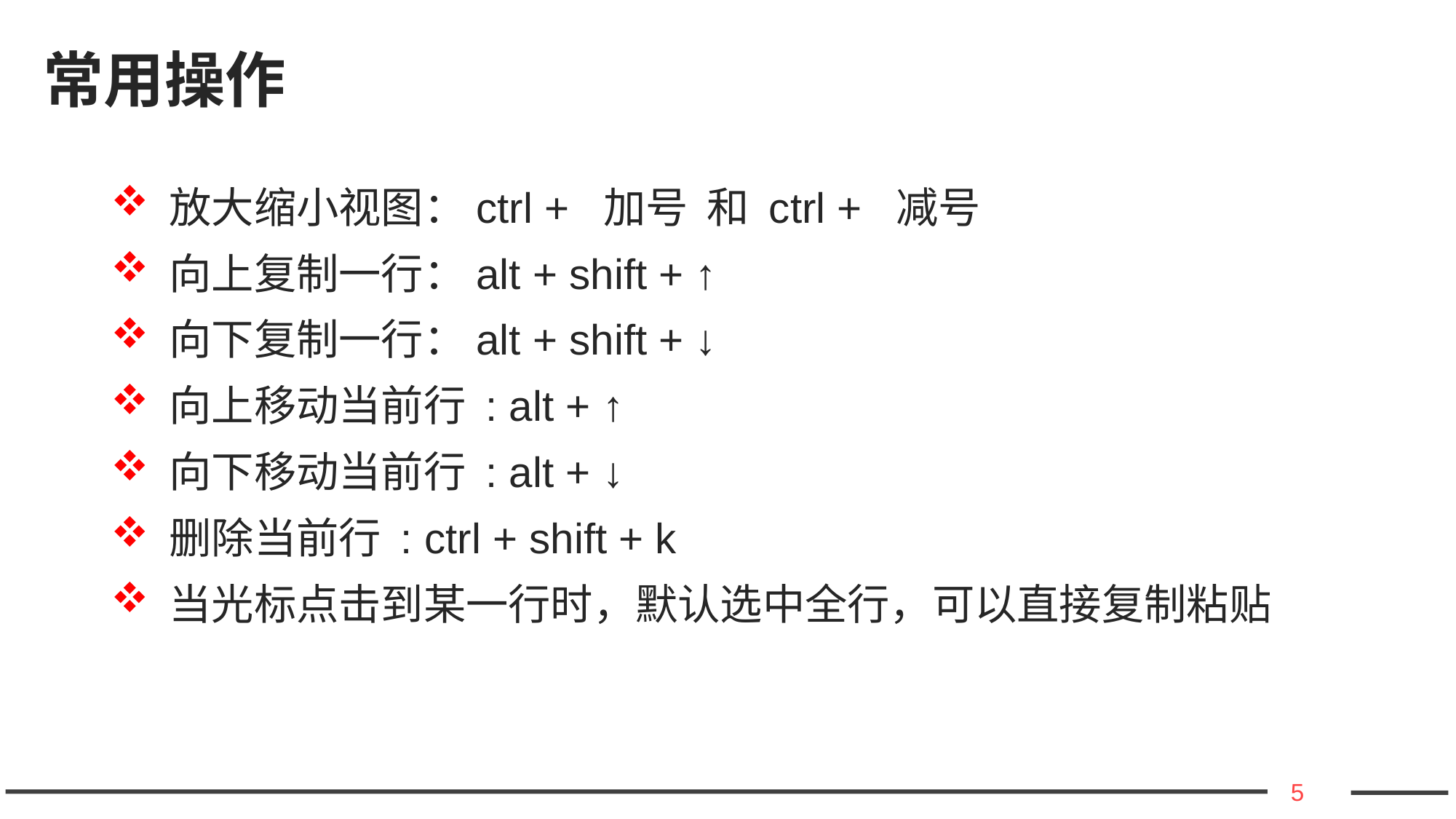

# 常用操作
 放大缩小视图：ctrl +  加号  和 ctrl +  减号
 向上复制一行：alt + shift + ↑
 向下复制一行：alt + shift + ↓
 向上移动当前行 : alt + ↑
 向下移动当前行 : alt + ↓
 删除当前行 : ctrl + shift + k
 当光标点击到某一行时，默认选中全行，可以直接复制粘贴